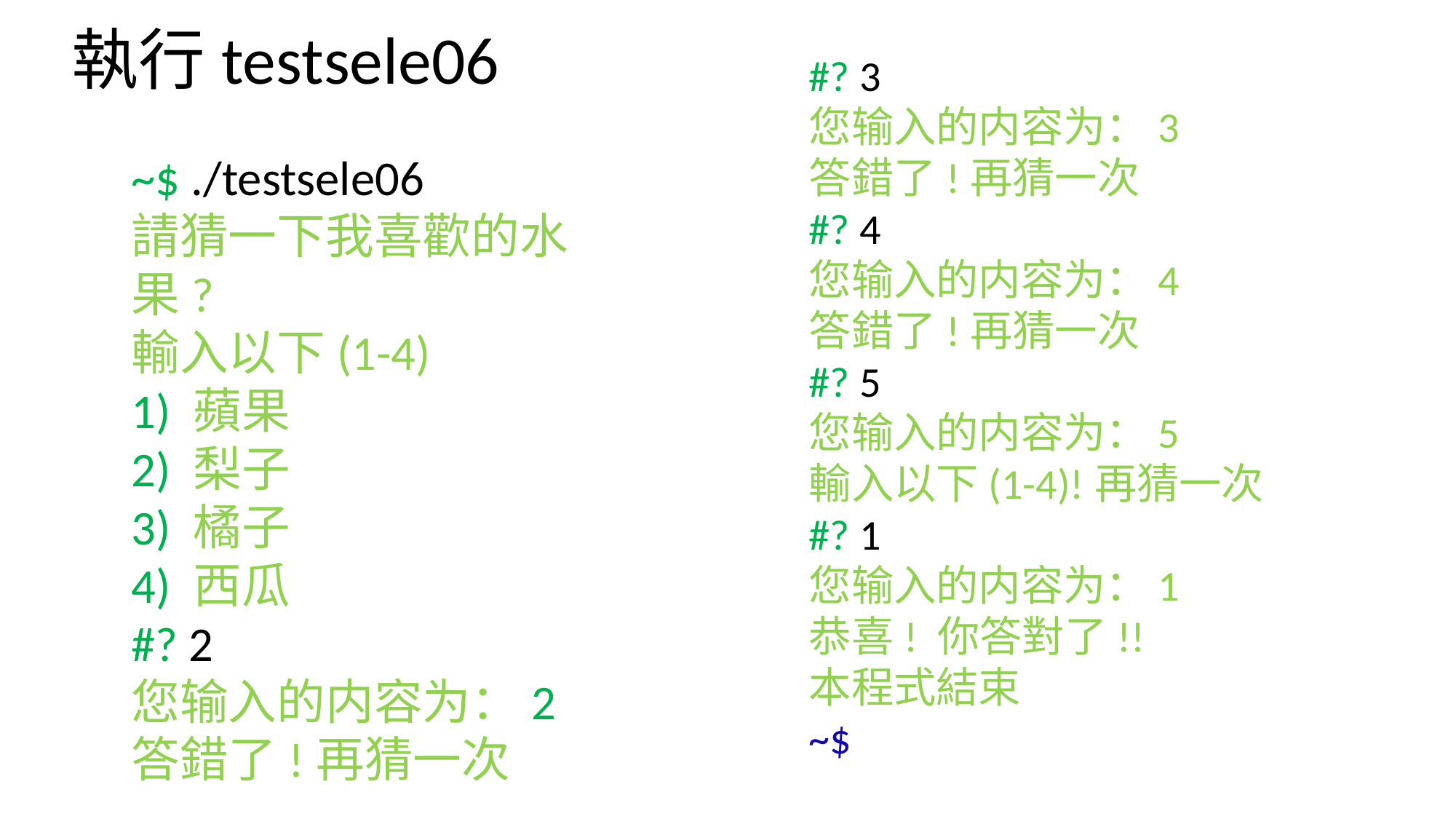

# 執行testsele06
#? 3
您输入的内容为：3
答錯了!再猜一次
#? 4
您输入的内容为：4
答錯了!再猜一次
#? 5
您输入的内容为：5
輸入以下(1-4)!再猜一次
#? 1
您输入的内容为：1
恭喜! 你答對了!!
本程式結束
~$
~$ ./testsele06
請猜一下我喜歡的水果?
輸入以下(1-4)
1) 蘋果
2) 梨子
3) 橘子
4) 西瓜
#? 2
您输入的内容为：2
答錯了!再猜一次